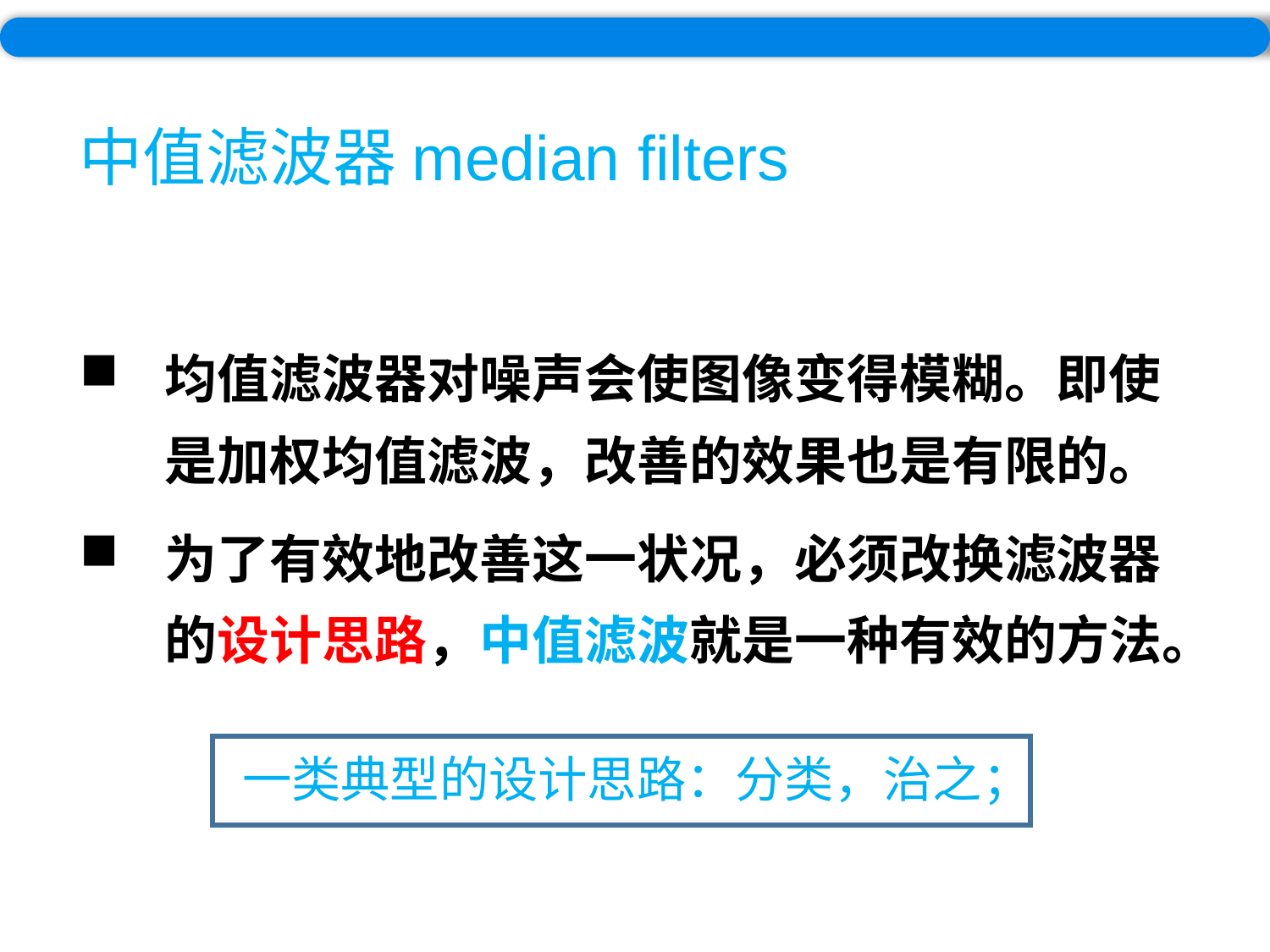

# 中值滤波器median filters
均值滤波器对噪声会使图像变得模糊。即使是加权均值滤波，改善的效果也是有限的。
为了有效地改善这一状况，必须改换滤波器的设计思路，中值滤波就是一种有效的方法。

一类典型的设计思路：分类，治之；